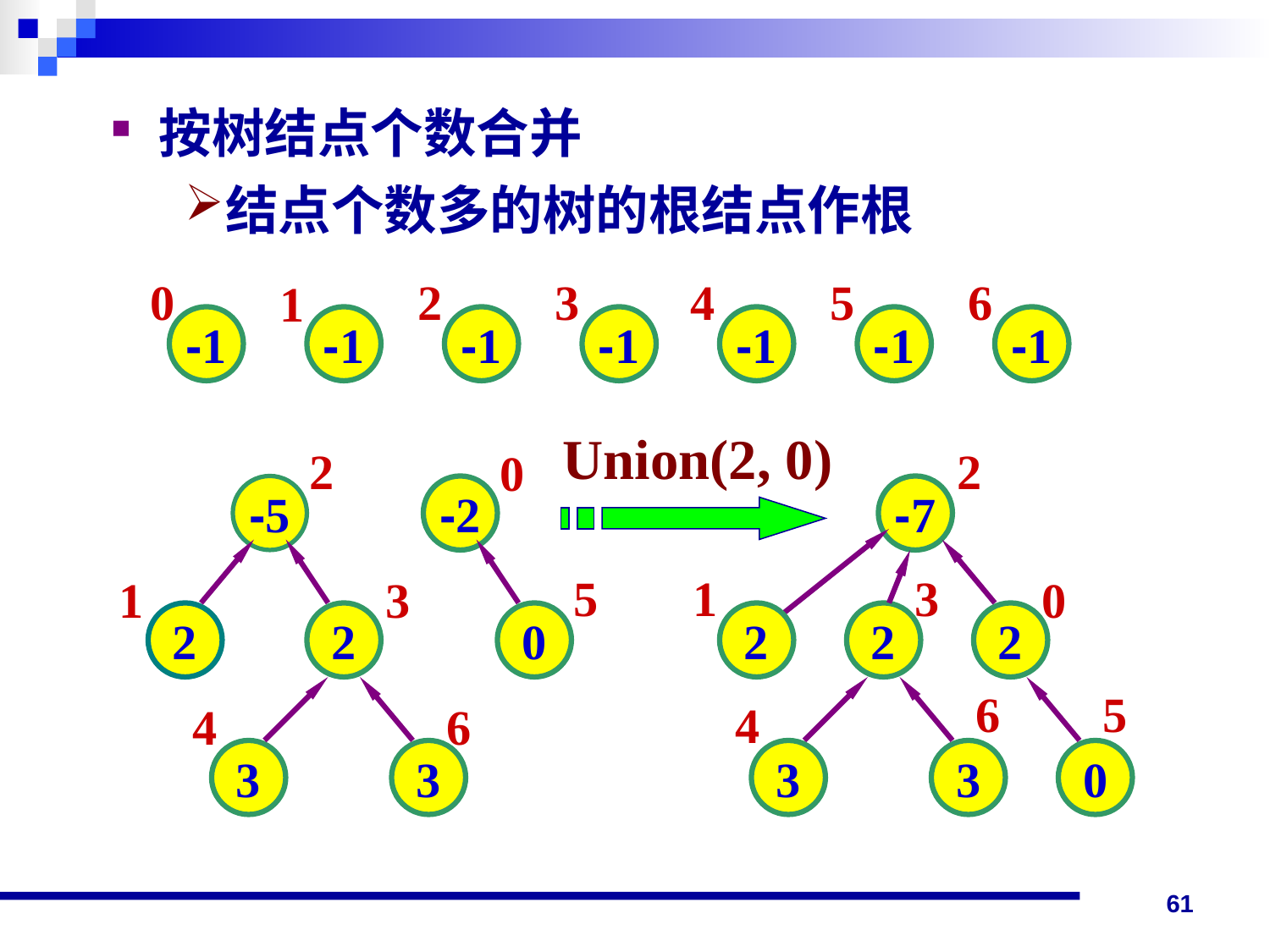

按树结点个数合并
结点个数多的树的根结点作根
0
2
3
4
5
6
1
-1
-1
-1
-1
-1
-1
-1
Union(2, 0)
2
2
0
-5
-2
-7

5
1
3
1
3
0
2
2
0
2
2
2

6

5
4
4
6
3
3
3
3
0
61